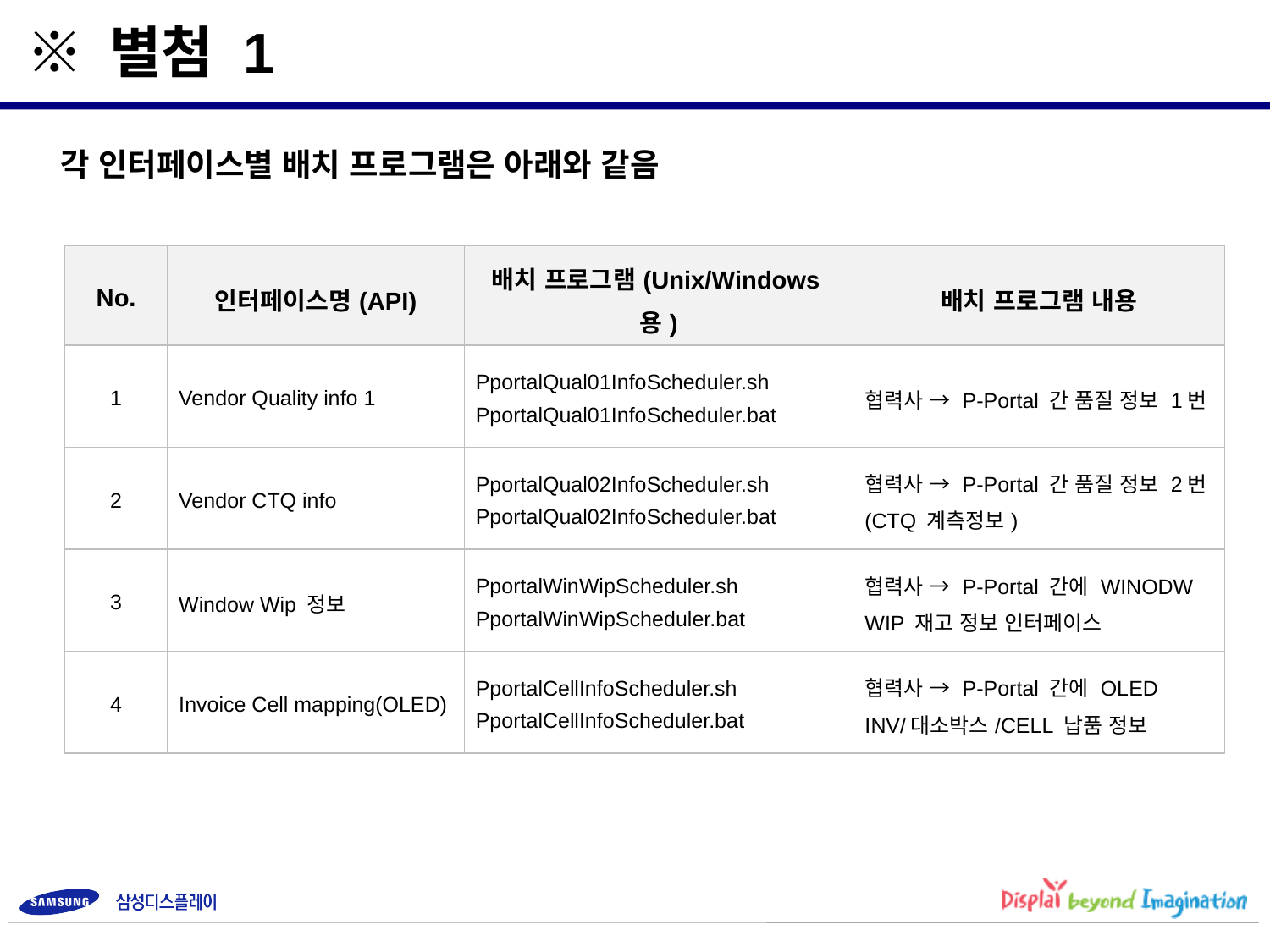

※ 별첨 1
각 인터페이스별 배치 프로그램은 아래와 같음
| No. | 인터페이스명(API) | 배치 프로그램(Unix/Windows용) | 배치 프로그램 내용 |
| --- | --- | --- | --- |
| 1 | Vendor Quality info 1 | PportalQual01InfoScheduler.sh PportalQual01InfoScheduler.bat | 협력사 → P-Portal 간 품질 정보 1번 |
| 2 | Vendor CTQ info | PportalQual02InfoScheduler.sh PportalQual02InfoScheduler.bat | 협력사 → P-Portal 간 품질 정보 2번(CTQ 계측정보) |
| 3 | Window Wip 정보 | PportalWinWipScheduler.sh PportalWinWipScheduler.bat | 협력사 → P-Portal 간에 WINODW WIP 재고 정보 인터페이스 |
| 4 | Invoice Cell mapping(OLED) | PportalCellInfoScheduler.sh PportalCellInfoScheduler.bat | 협력사 → P-Portal 간에 OLED INV/대소박스/CELL 납품 정보 |